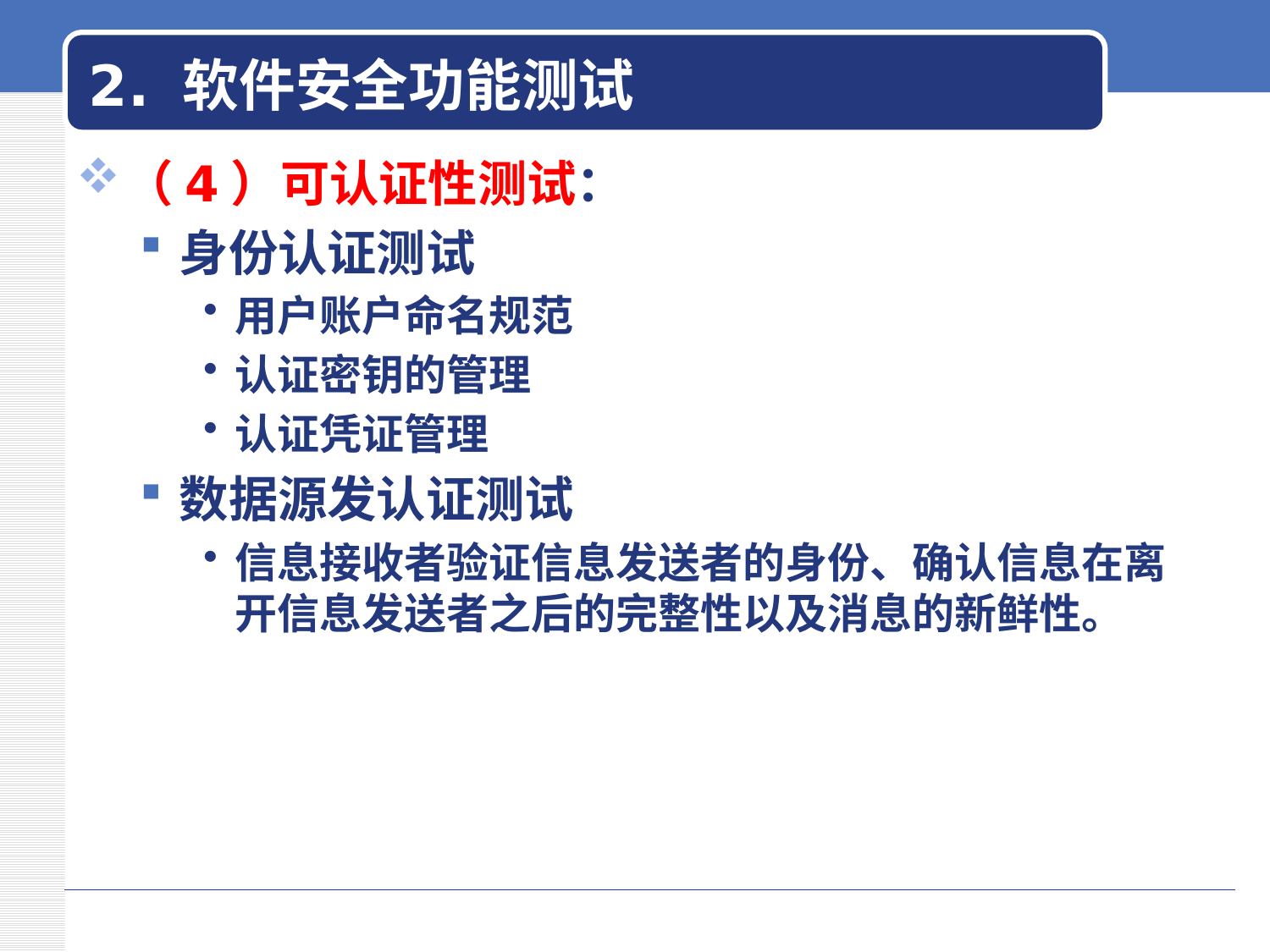

# 2. 软件安全功能测试
（4）可认证性测试：
身份认证测试
用户账户命名规范
认证密钥的管理
认证凭证管理
数据源发认证测试
信息接收者验证信息发送者的身份、确认信息在离开信息发送者之后的完整性以及消息的新鲜性。